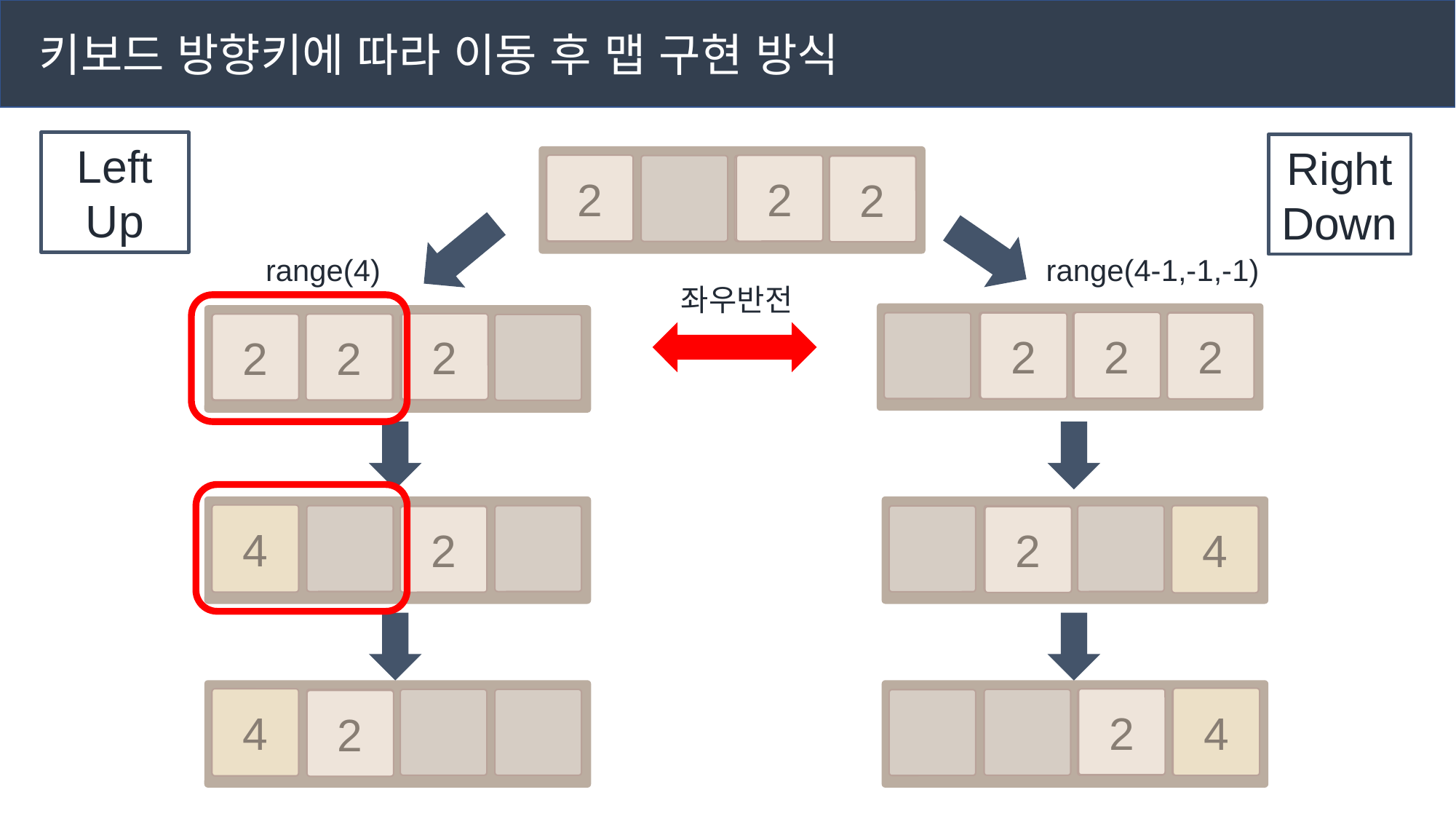

키보드 방향키에 따라 이동 후 맵 구현 방식
Left
Up
Right
Down

2

2
2

range(4-1,-1,-1)
range(4)
좌우반전

2

2
2

2
2

2

4
2

4
2

4
2

4
2